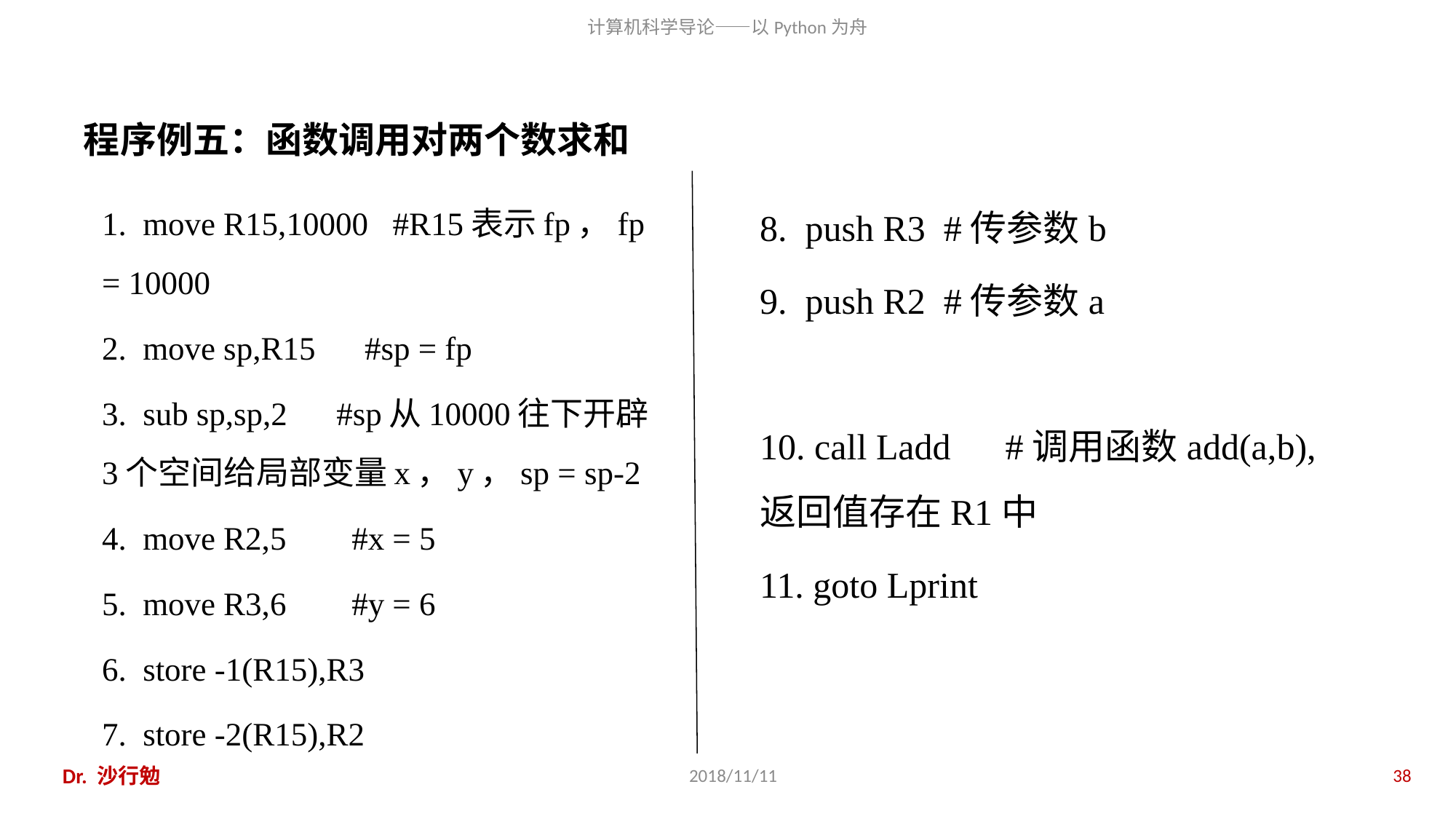

程序例五：函数调用对两个数求和
1.  move R15,10000   #R15表示fp，fp = 10000
2.  move sp,R15      #sp = fp
3.  sub sp,sp,2      #sp从10000往下开辟3个空间给局部变量x，y，sp = sp-2
4.  move R2,5        #x = 5
5.  move R3,6        #y = 6
6.  store -1(R15),R3
7.  store -2(R15),R2
8.  push R3  #传参数b
9.  push R2  #传参数a

10. call Ladd      #调用函数add(a,b),返回值存在R1中
11. goto Lprint

Dr. 沙行勉
2018/11/11
38